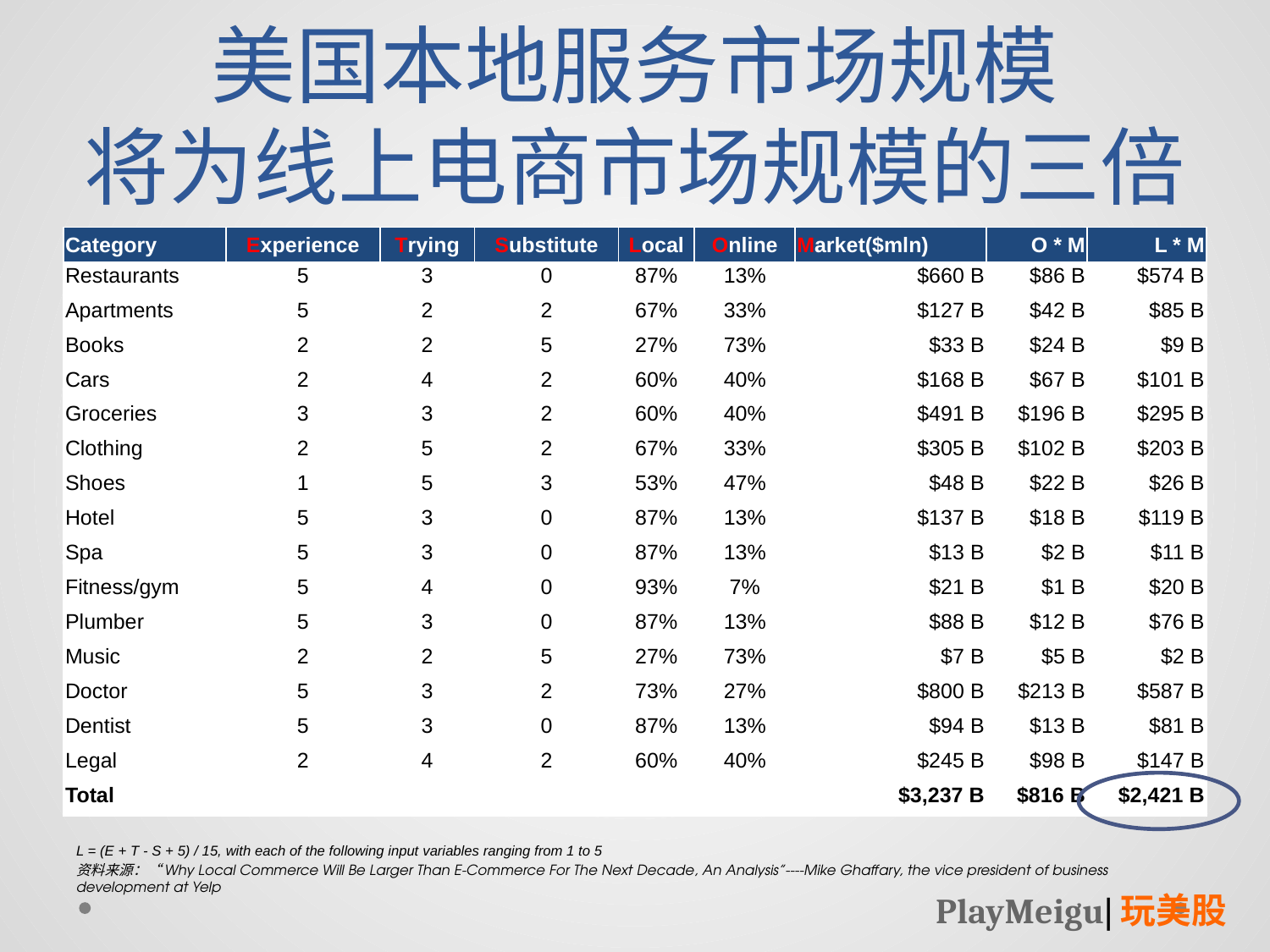

# 美国本地服务市场规模 将为线上电商市场规模的三倍
| Category | Experience | Trying | Substitute | Local | Online | Market($mln) | O \* M | L \* M |
| --- | --- | --- | --- | --- | --- | --- | --- | --- |
| Restaurants | 5 | 3 | 0 | 87% | 13% | $660 B | $86 B | $574 B |
| Apartments | 5 | 2 | 2 | 67% | 33% | $127 B | $42 B | $85 B |
| Books | 2 | 2 | 5 | 27% | 73% | $33 B | $24 B | $9 B |
| Cars | 2 | 4 | 2 | 60% | 40% | $168 B | $67 B | $101 B |
| Groceries | 3 | 3 | 2 | 60% | 40% | $491 B | $196 B | $295 B |
| Clothing | 2 | 5 | 2 | 67% | 33% | $305 B | $102 B | $203 B |
| Shoes | 1 | 5 | 3 | 53% | 47% | $48 B | $22 B | $26 B |
| Hotel | 5 | 3 | 0 | 87% | 13% | $137 B | $18 B | $119 B |
| Spa | 5 | 3 | 0 | 87% | 13% | $13 B | $2 B | $11 B |
| Fitness/gym | 5 | 4 | 0 | 93% | 7% | $21 B | $1 B | $20 B |
| Plumber | 5 | 3 | 0 | 87% | 13% | $88 B | $12 B | $76 B |
| Music | 2 | 2 | 5 | 27% | 73% | $7 B | $5 B | $2 B |
| Doctor | 5 | 3 | 2 | 73% | 27% | $800 B | $213 B | $587 B |
| Dentist | 5 | 3 | 0 | 87% | 13% | $94 B | $13 B | $81 B |
| Legal | 2 | 4 | 2 | 60% | 40% | $245 B | $98 B | $147 B |
| Total |  |  |  |  |  | $3,237 B | $816 B | $2,421 B |

L = (E + T - S + 5) / 15, with each of the following input variables ranging from 1 to 5
资料来源：“Why Local Commerce Will Be Larger Than E-Commerce For The Next Decade, An Analysis”----Mike Ghaffary, the vice president of business development at Yelp
PlayMeigu|玩美股